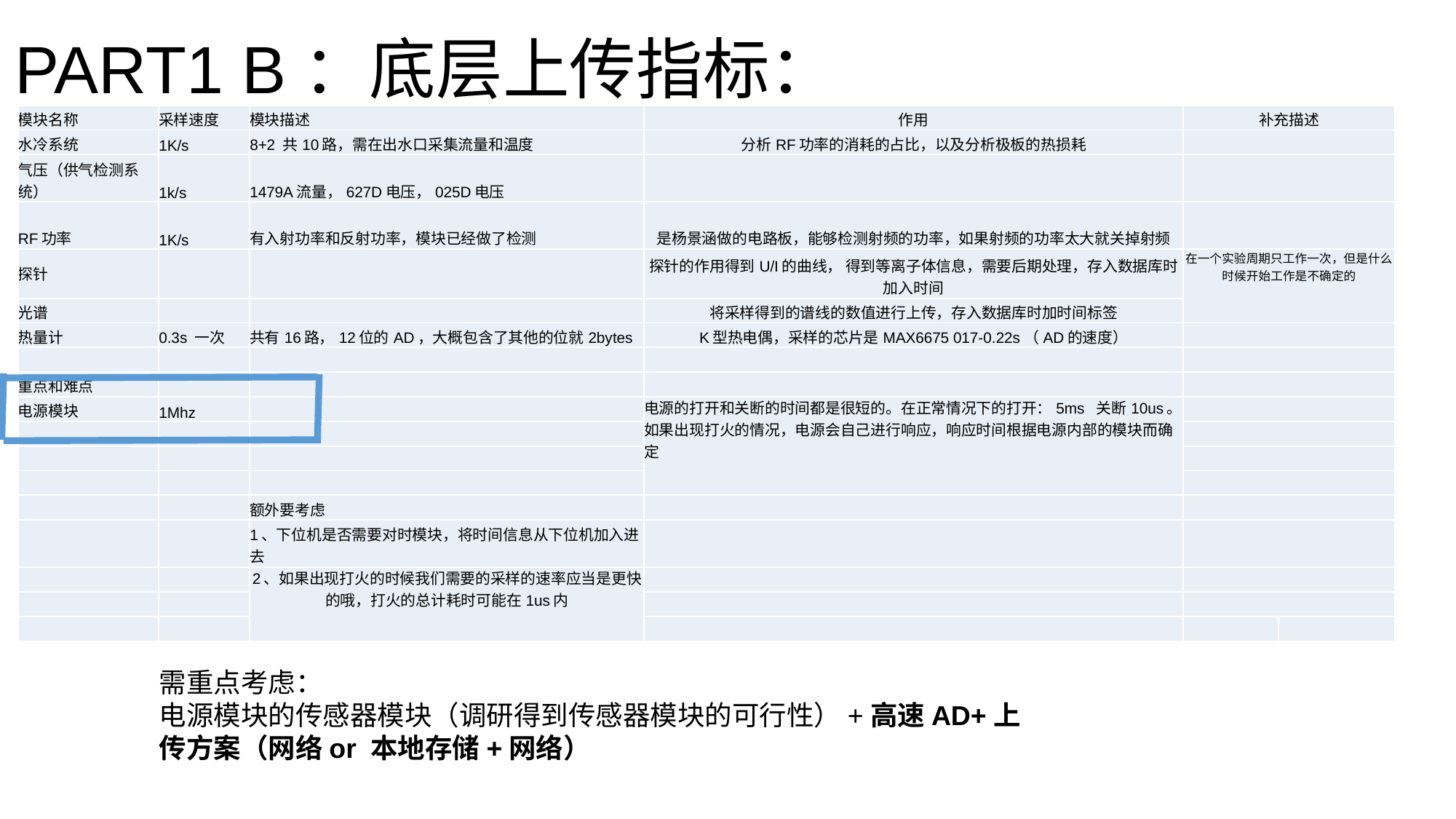

# PART1 B：底层上传指标：
| 模块名称 | 采样速度 | 模块描述 | 作用 | 补充描述 |  |
| --- | --- | --- | --- | --- | --- |
| 水冷系统 | 1K/s | 8+2 共10路，需在出水口采集流量和温度 | 分析RF功率的消耗的占比，以及分析极板的热损耗 |  |  |
| 气压（供气检测系统） | 1k/s | 1479A流量，627D电压，025D电压 |  |  |  |
| RF功率 | 1K/s | 有入射功率和反射功率，模块已经做了检测 | 是杨景涵做的电路板，能够检测射频的功率，如果射频的功率太大就关掉射频 |  |  |
| 探针 |  |  | 探针的作用得到U/I的曲线， 得到等离子体信息，需要后期处理，存入数据库时加入时间 | 在一个实验周期只工作一次，但是什么时候开始工作是不确定的 |  |
| 光谱 |  |  | 将采样得到的谱线的数值进行上传，存入数据库时加时间标签 |  |  |
| 热量计 | 0.3s 一次 | 共有16路，12位的AD，大概包含了其他的位就2bytes | K型热电偶，采样的芯片是MAX6675 017-0.22s（AD的速度） |  |  |
|  |  |  |  |  |  |
| 重点和难点 |  |  |  |  |  |
| 电源模块 | 1Mhz |  | 电源的打开和关断的时间都是很短的。在正常情况下的打开：5ms 关断10us。如果出现打火的情况，电源会自己进行响应，响应时间根据电源内部的模块而确定 |  |  |
|  |  |  |  |  |  |
|  |  |  |  |  |  |
|  |  |  |  |  |  |
|  |  | 额外要考虑 |  |  |  |
|  |  | 1、下位机是否需要对时模块，将时间信息从下位机加入进去 |  |  |  |
|  |  | 2、如果出现打火的时候我们需要的采样的速率应当是更快的哦，打火的总计耗时可能在1us内 |  |  |  |
|  |  |  |  |  |  |
|  |  |  |  |  |  |
需重点考虑：
电源模块的传感器模块（调研得到传感器模块的可行性）+高速AD+上传方案（网络or 本地存储+网络）